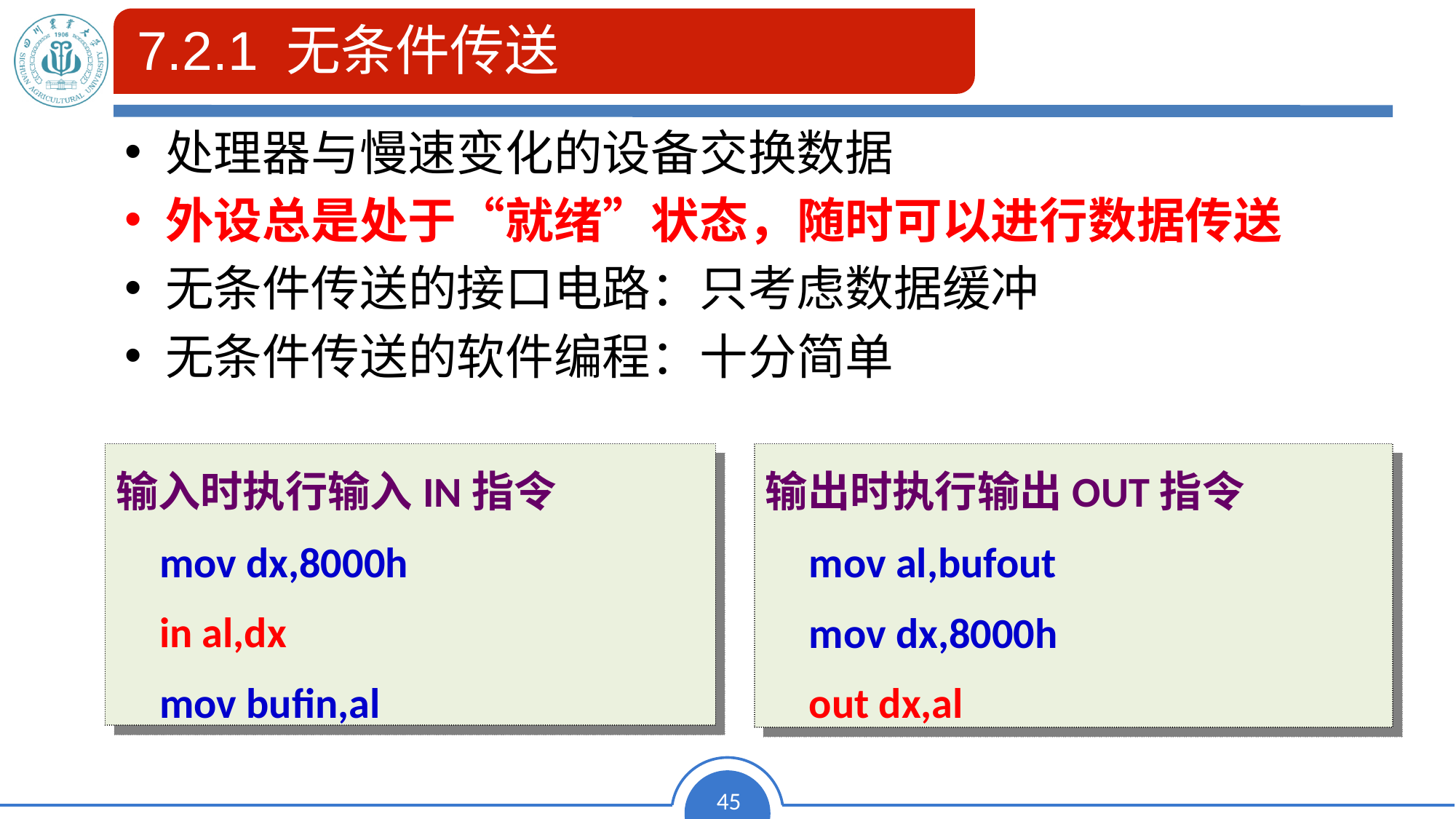

# 7.2.1 无条件传送
处理器与慢速变化的设备交换数据
外设总是处于“就绪”状态，随时可以进行数据传送
无条件传送的接口电路：只考虑数据缓冲
无条件传送的软件编程：十分简单
输入时执行输入IN指令
	mov dx,8000h
	in al,dx
	mov bufin,al
输出时执行输出OUT指令
	mov al,bufout
	mov dx,8000h
	out dx,al